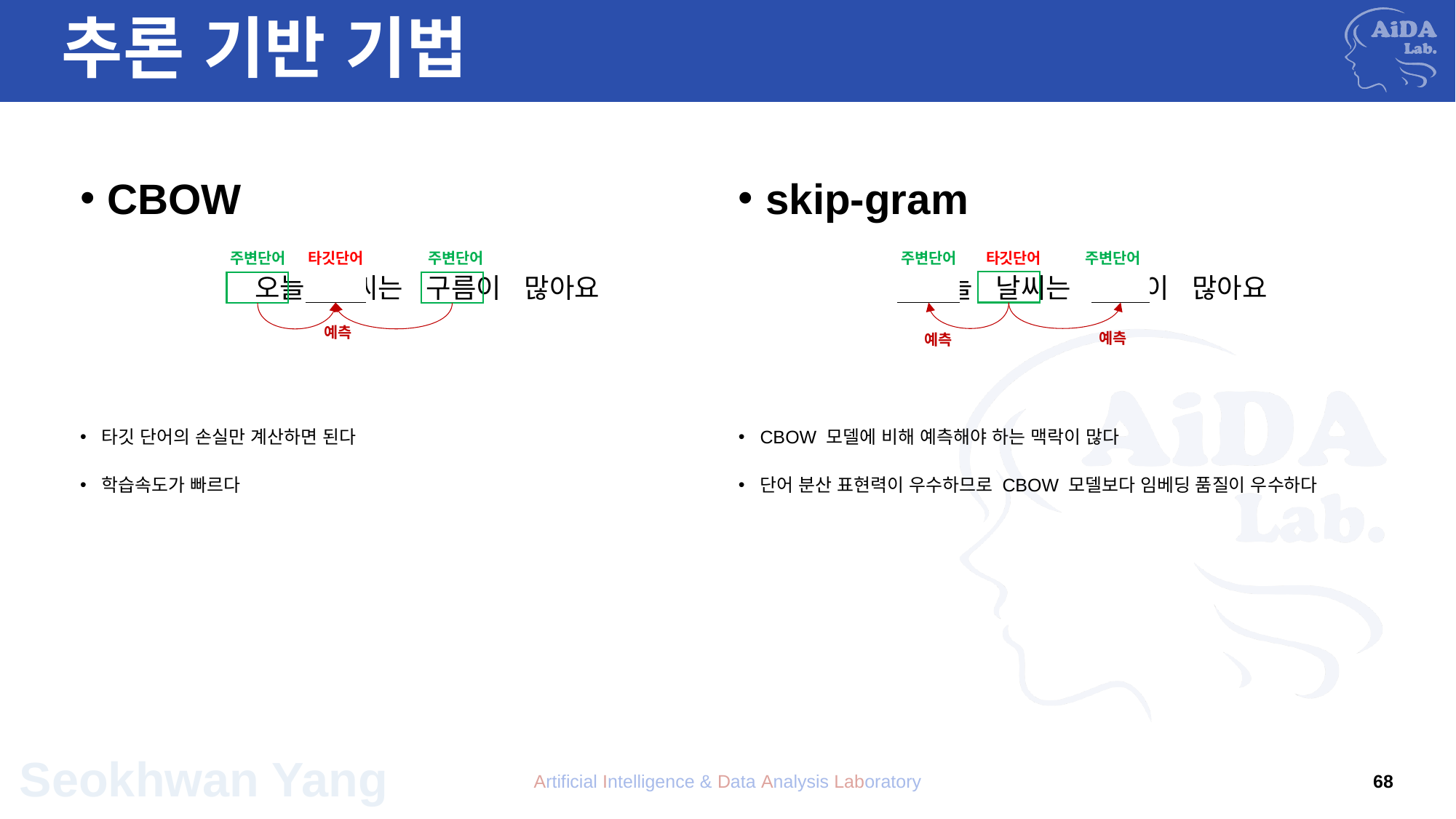

# 추론 기반 기법
skip-gram
CBOW
주변단어
타깃단어
주변단어
주변단어
타깃단어
주변단어
오늘   날씨는   구름이   많아요
오늘   날씨는   구름이   많아요

예측
예측
예측
타깃 단어의 손실만 계산하면 된다
학습속도가 빠르다

CBOW 모델에 비해 예측해야 하는 맥락이 많다
단어 분산 표현력이 우수하므로 CBOW 모델보다 임베딩 품질이 우수하다
Artificial Intelligence & Data Analysis Laboratory
68